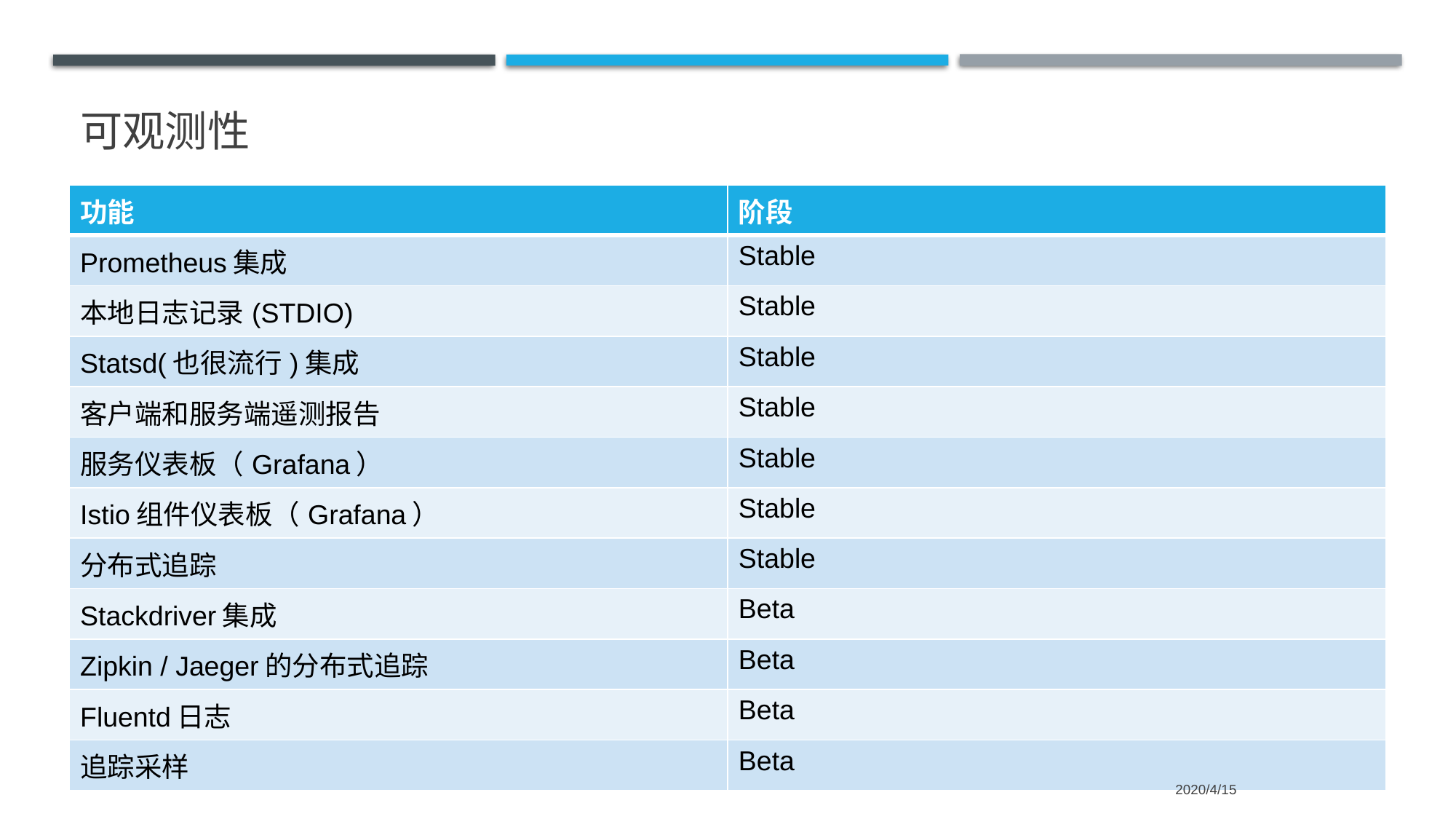

# 可观测性
| 功能 | 阶段 |
| --- | --- |
| Prometheus集成 | Stable |
| 本地日志记录(STDIO) | Stable |
| Statsd(也很流行)集成 | Stable |
| 客户端和服务端遥测报告 | Stable |
| 服务仪表板（Grafana） | Stable |
| Istio组件仪表板（Grafana） | Stable |
| 分布式追踪 | Stable |
| Stackdriver集成 | Beta |
| Zipkin / Jaeger的分布式追踪 | Beta |
| Fluentd日志 | Beta |
| 追踪采样 | Beta |
2020/4/15